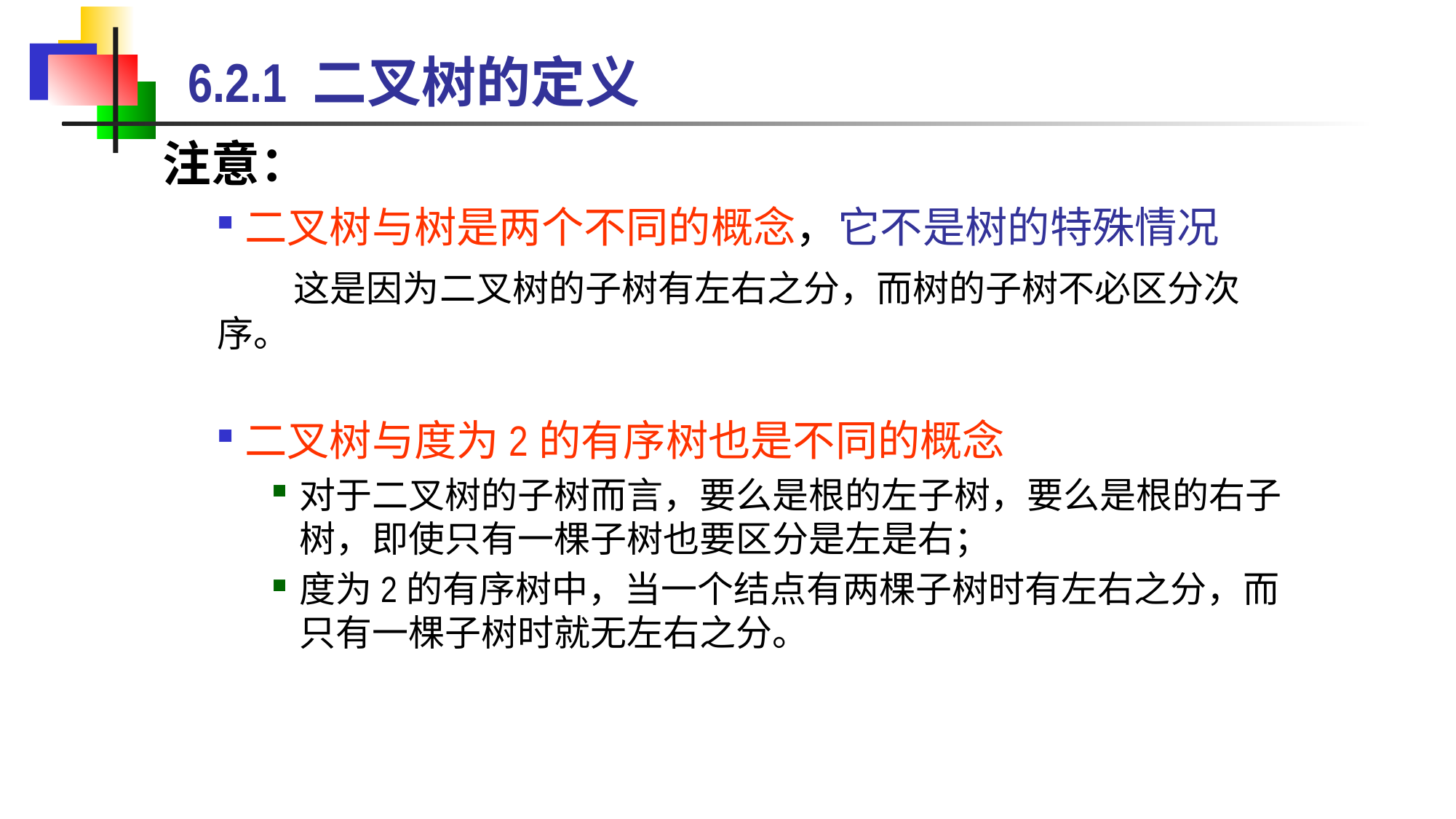

# 6.2.1 二叉树的定义
注意：
二叉树与树是两个不同的概念，它不是树的特殊情况
       这是因为二叉树的子树有左右之分，而树的子树不必区分次序。

二叉树与度为2的有序树也是不同的概念
对于二叉树的子树而言，要么是根的左子树，要么是根的右子树，即使只有一棵子树也要区分是左是右；
度为2的有序树中，当一个结点有两棵子树时有左右之分，而只有一棵子树时就无左右之分。